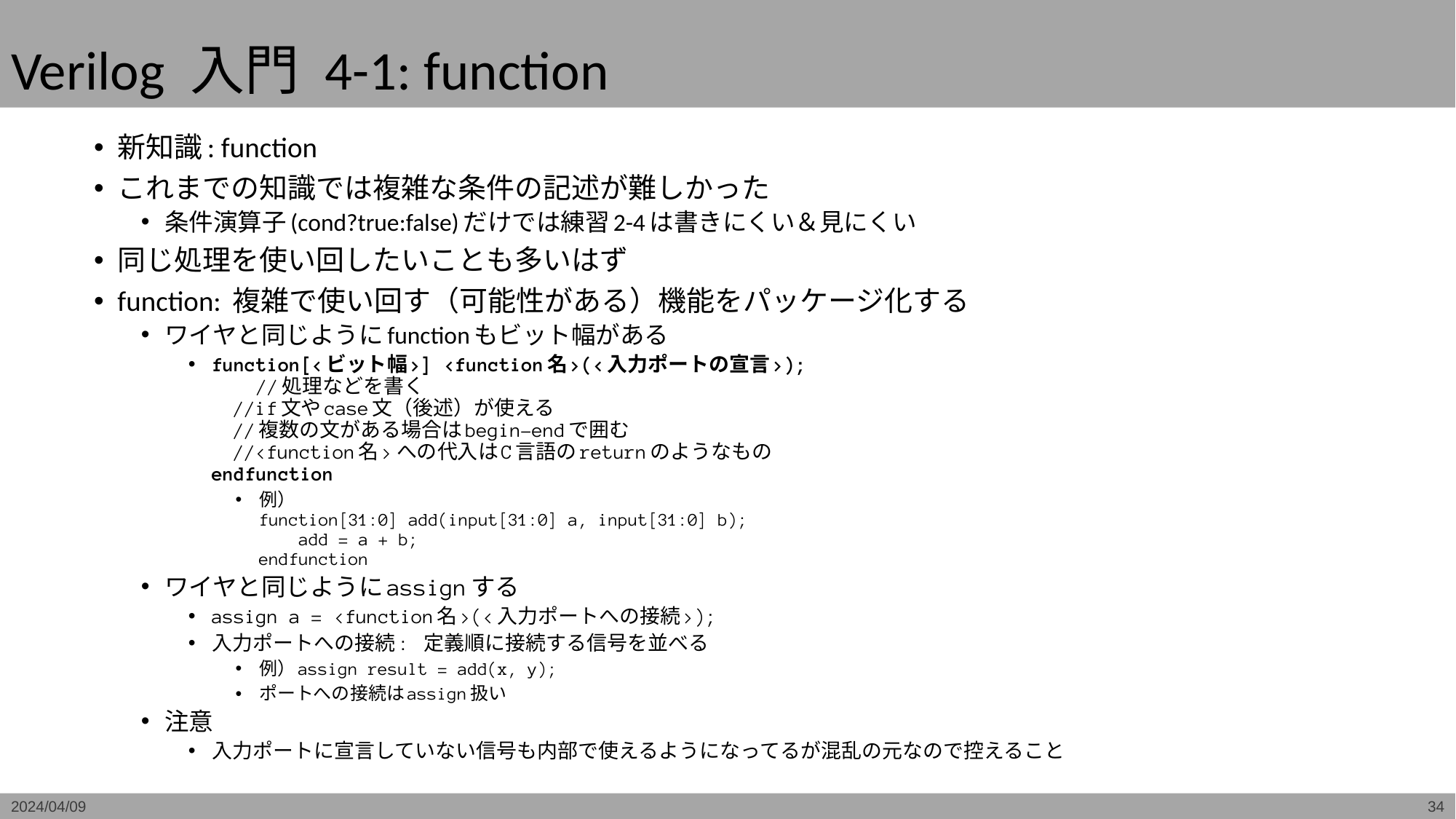

# Verilog 入門 4-1: function
新知識: function
これまでの知識では複雑な条件の記述が難しかった
条件演算子(cond?true:false)だけでは練習2-4は書きにくい＆見にくい
同じ処理を使い回したいことも多いはず
function: 複雑で使い回す（可能性がある）機能をパッケージ化する
ワイヤと同じようにfunctionもビット幅がある
function[<ビット幅>] <function名>(<入力ポートの宣言>);
    //処理などを書く
    //if文やcase文（後述）が使える
    //複数の文がある場合はbegin-endで囲む
    //<function名>への代入はC言語のreturnのようなもの
endfunction
例）
function[31:0] add(input[31:0] a, input[31:0] b);
    add = a + b;
endfunction
ワイヤと同じようにassignする
assign a = <function名>(<入力ポートへの接続>);
入力ポートへの接続: 定義順に接続する信号を並べる
例）assign result = add(x, y);
ポートへの接続はassign扱い
注意
入力ポートに宣言していない信号も内部で使えるようになってるが混乱の元なので控えること
2024/04/09
34